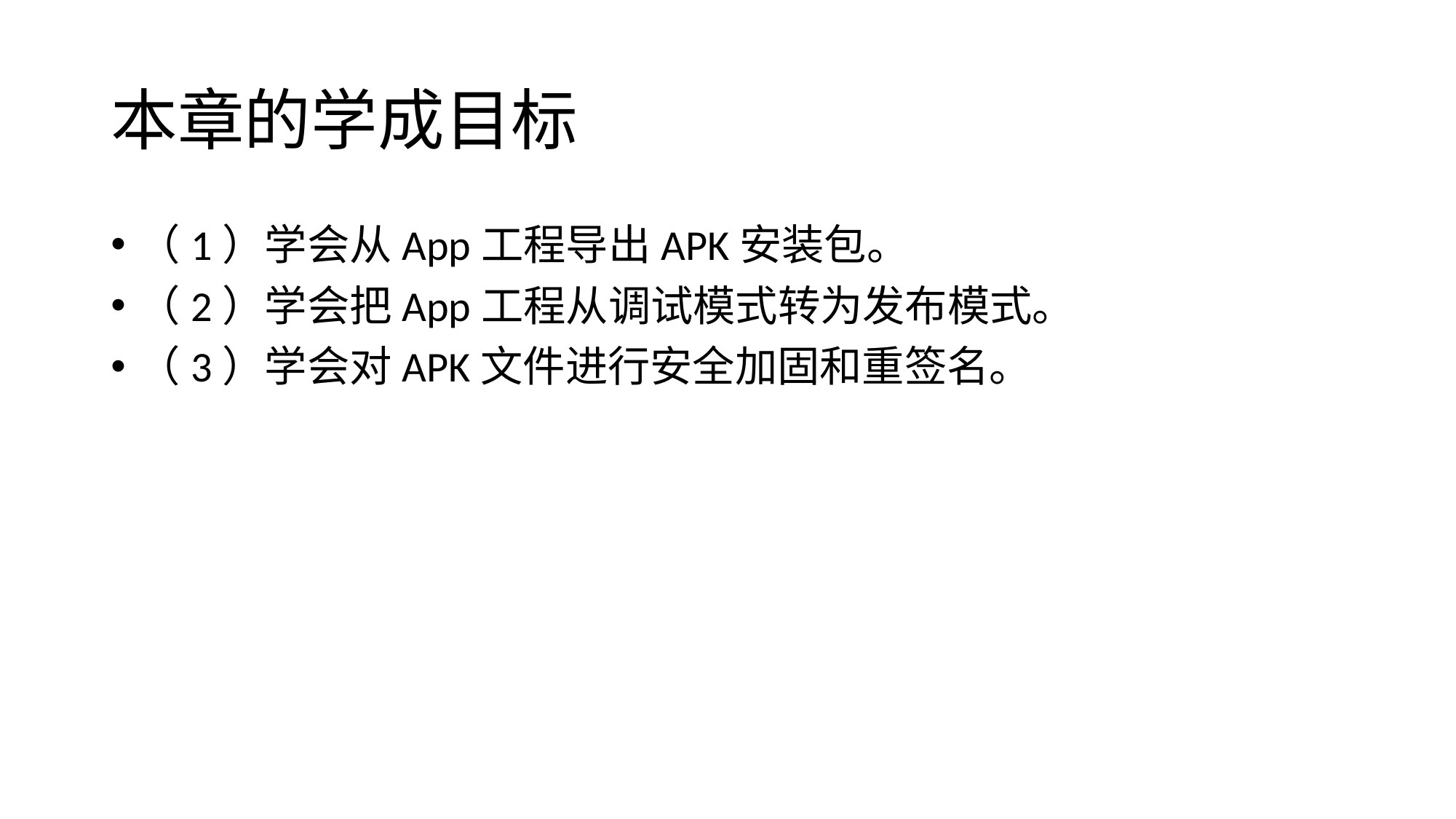

# 本章的学成目标
（1）学会从App工程导出APK安装包。
（2）学会把App工程从调试模式转为发布模式。
（3）学会对APK文件进行安全加固和重签名。